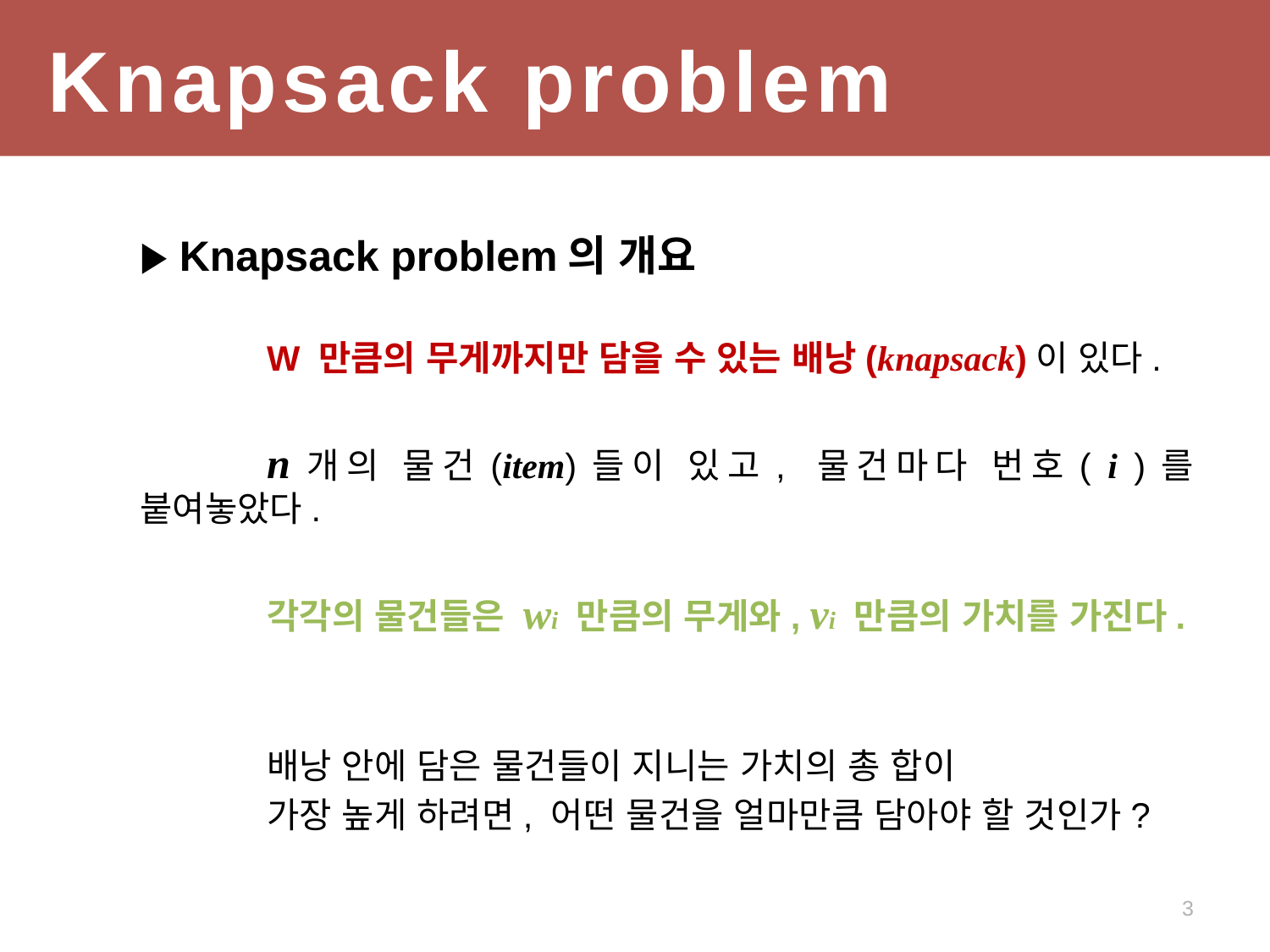

Knapsack problem
▶ Knapsack problem의 개요

	W 만큼의 무게까지만 담을 수 있는 배낭(knapsack)이 있다.

	n개의 물건(item)들이 있고, 물건마다 번호( i )를 붙여놓았다.

	각각의 물건들은 wi 만큼의 무게와, vi 만큼의 가치를 가진다.

	배낭 안에 담은 물건들이 지니는 가치의 총 합이
	가장 높게 하려면, 어떤 물건을 얼마만큼 담아야 할 것인가?
3